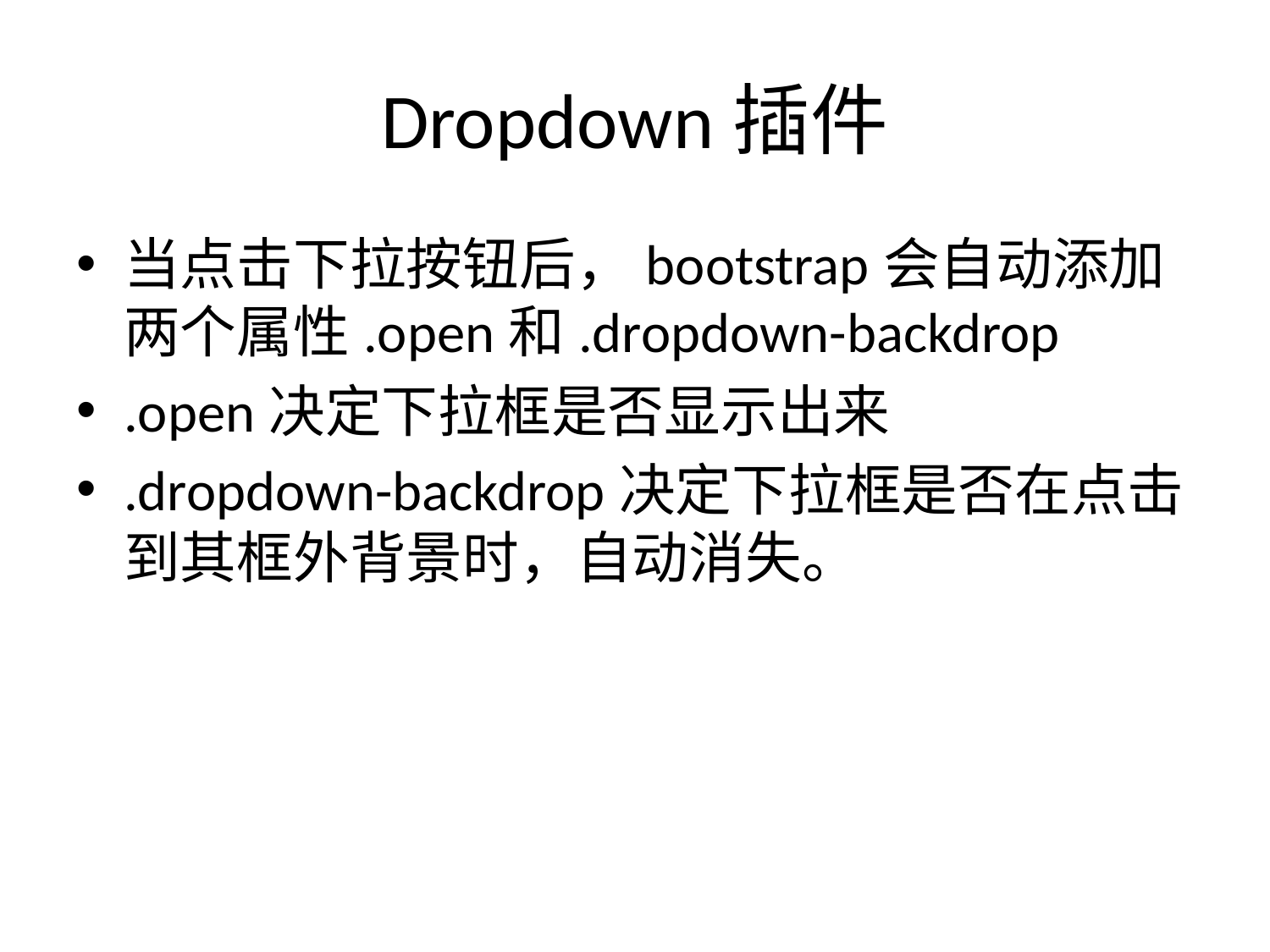

# Dropdown插件
当点击下拉按钮后，bootstrap会自动添加两个属性.open和.dropdown-backdrop
.open决定下拉框是否显示出来
.dropdown-backdrop决定下拉框是否在点击到其框外背景时，自动消失。